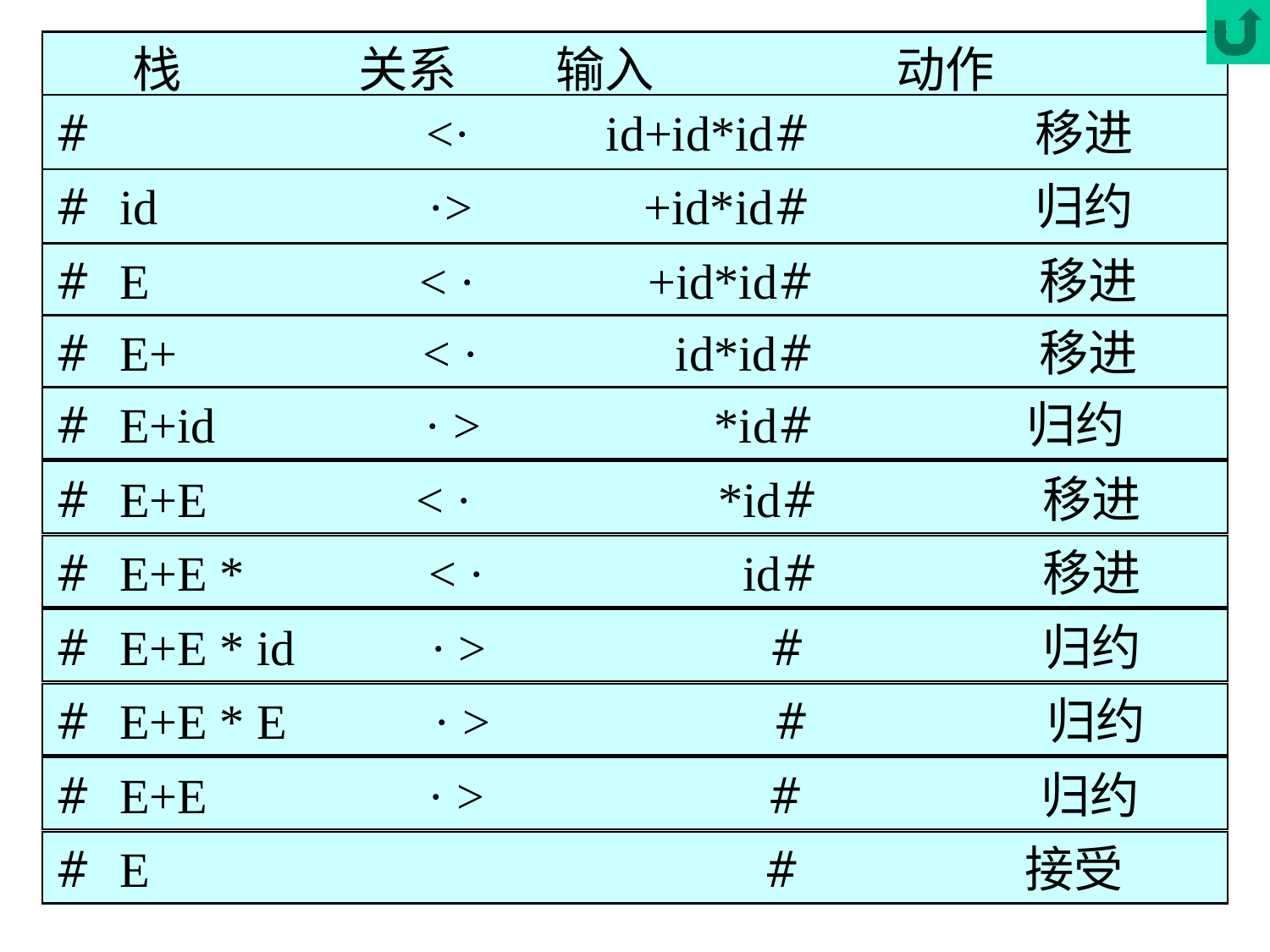

栈                关系         输入                      动作
#                           <·           id+id*id#                 移进
#  id                      ·>              +id*id#                 归约
#  E                      < ·              +id*id#                 移进
#  E+                    < ·                id*id#                 移进
#  E+id                 · >                   *id#                归约
#  E+E                 < ·                    *id#                 移进
#  E+E *               < ·                     id#                 移进
#  E+E * id           · >                       #                  归约
#  E+E * E            · >                       #                  归约
#  E+E                  · >                       #                  归约
#  E                                                  #                 接受